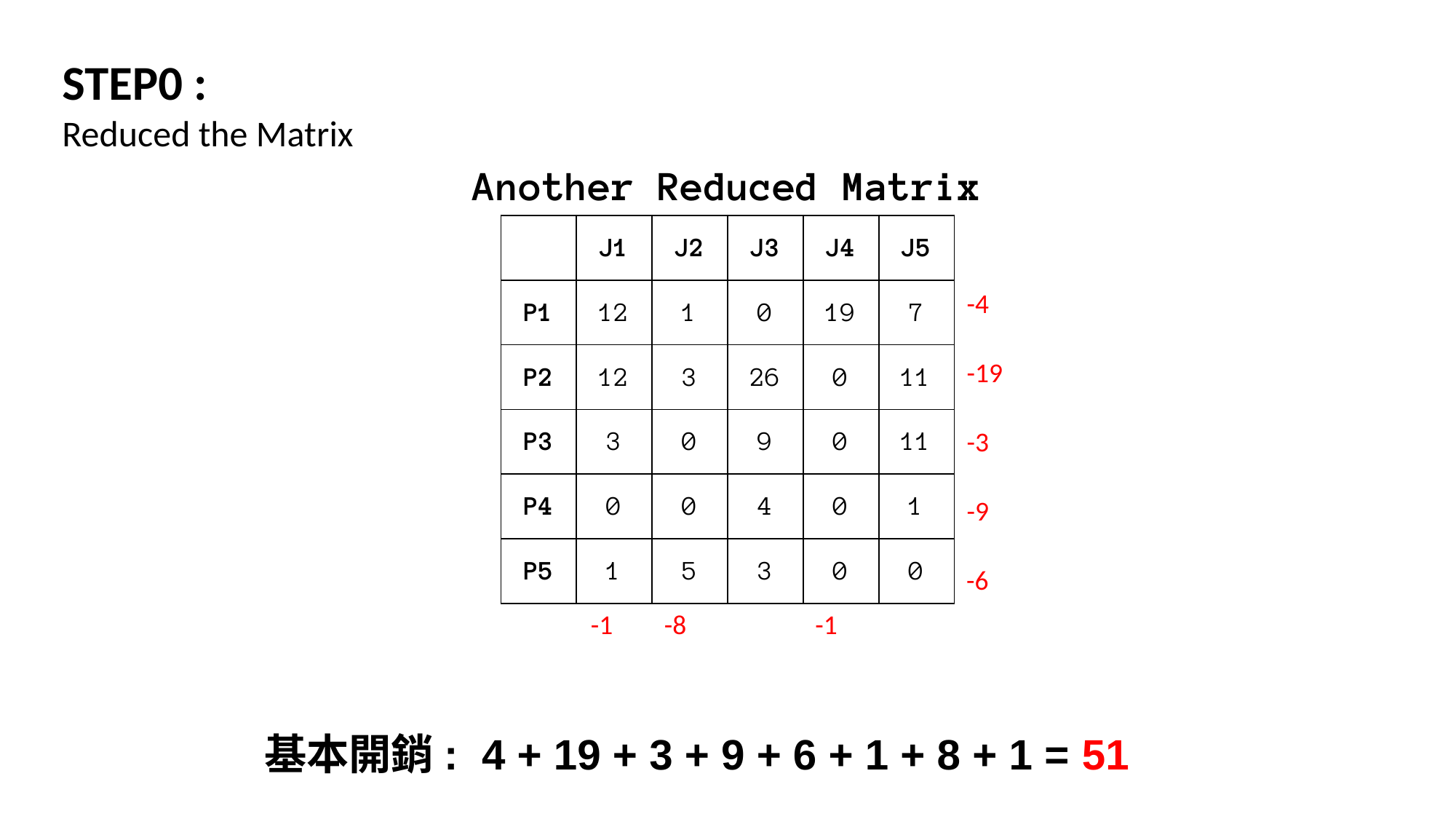

STEP0 :
Reduced the Matrix
Another Reduced Matrix
|  | J1 | J2 | J3 | J4 | J5 |
| --- | --- | --- | --- | --- | --- |
| P1 | 12 | 1 | 0 | 19 | 7 |
| P2 | 12 | 3 | 26 | 0 | 11 |
| P3 | 3 | 0 | 9 | 0 | 11 |
| P4 | 0 | 0 | 4 | 0 | 1 |
| P5 | 1 | 5 | 3 | 0 | 0 |
-4
-19
-3
-9
-6
-1
-8
-1
基本開銷:  4 + 19 + 3 + 9 + 6 + 1 + 8 + 1 = 51